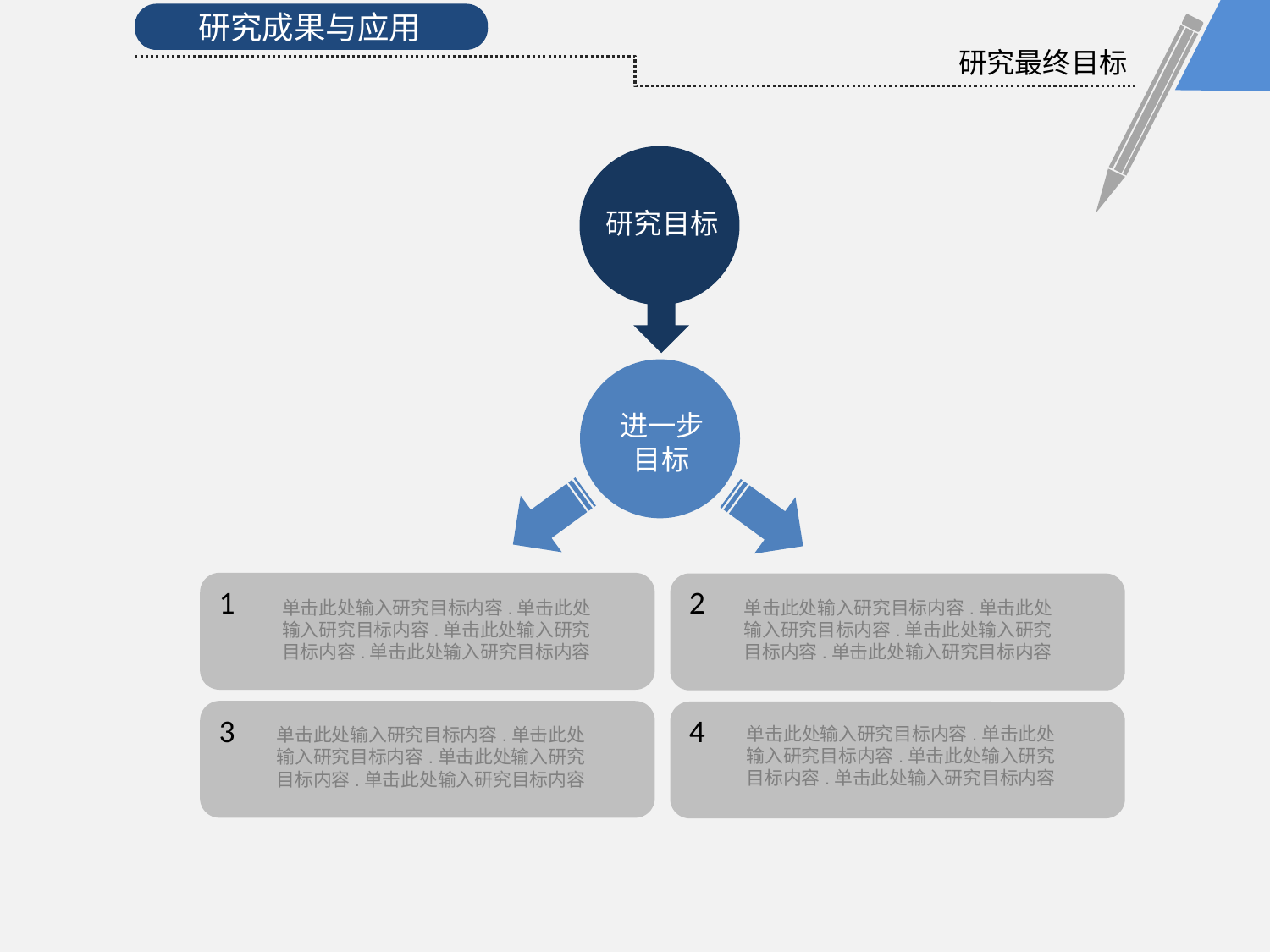

研究成果与应用

研究最终目标

研究目标

进一步
 目标

1
2
单击此处输入研究目标内容.单击此处
输入研究目标内容.单击此处输入研究
目标内容.单击此处输入研究目标内容

单击此处输入研究目标内容.单击此处
输入研究目标内容.单击此处输入研究
目标内容.单击此处输入研究目标内容

3
4
单击此处输入研究目标内容.单击此处
输入研究目标内容.单击此处输入研究
目标内容.单击此处输入研究目标内容

单击此处输入研究目标内容.单击此处
输入研究目标内容.单击此处输入研究
目标内容.单击此处输入研究目标内容